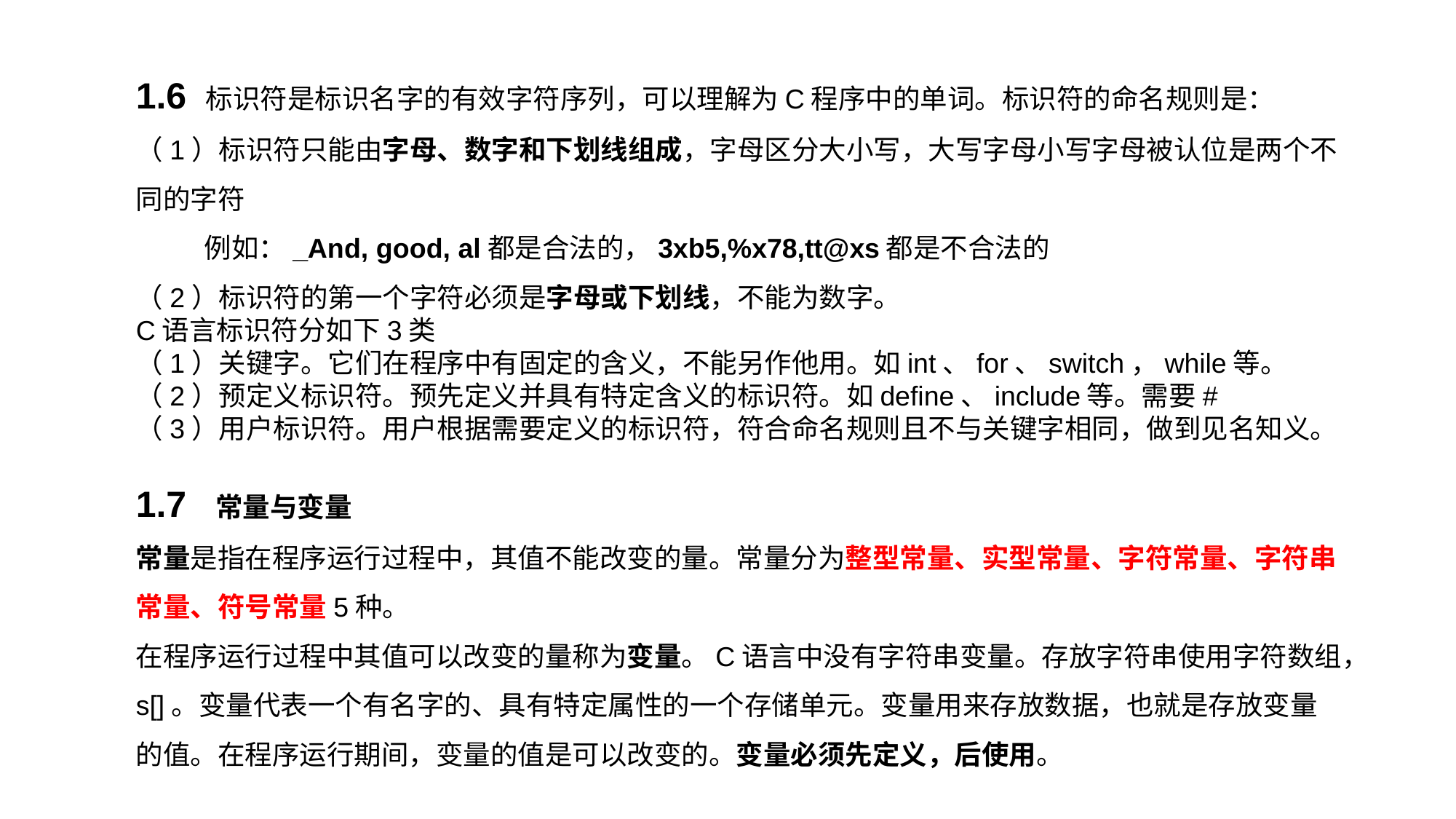

1.6 标识符是标识名字的有效字符序列，可以理解为C程序中的单词。标识符的命名规则是：
（1）标识符只能由字母、数字和下划线组成，字母区分大小写，大写字母小写字母被认位是两个不同的字符
          例如：_And, good, al都是合法的，3xb5,%x78,tt@xs都是不合法的
（2）标识符的第一个字符必须是字母或下划线，不能为数字。
C语言标识符分如下3类
（1）关键字。它们在程序中有固定的含义，不能另作他用。如int、for、switch，while等。
（2）预定义标识符。预先定义并具有特定含义的标识符。如define、include等。需要#
（3）用户标识符。用户根据需要定义的标识符，符合命名规则且不与关键字相同，做到见名知义。
1.7  常量与变量
常量是指在程序运行过程中，其值不能改变的量。常量分为整型常量、实型常量、字符常量、字符串常量、符号常量5种。
在程序运行过程中其值可以改变的量称为变量。C语言中没有字符串变量。存放字符串使用字符数组，s[]。变量代表一个有名字的、具有特定属性的一个存储单元。变量用来存放数据，也就是存放变量的值。在程序运行期间，变量的值是可以改变的。变量必须先定义，后使用。